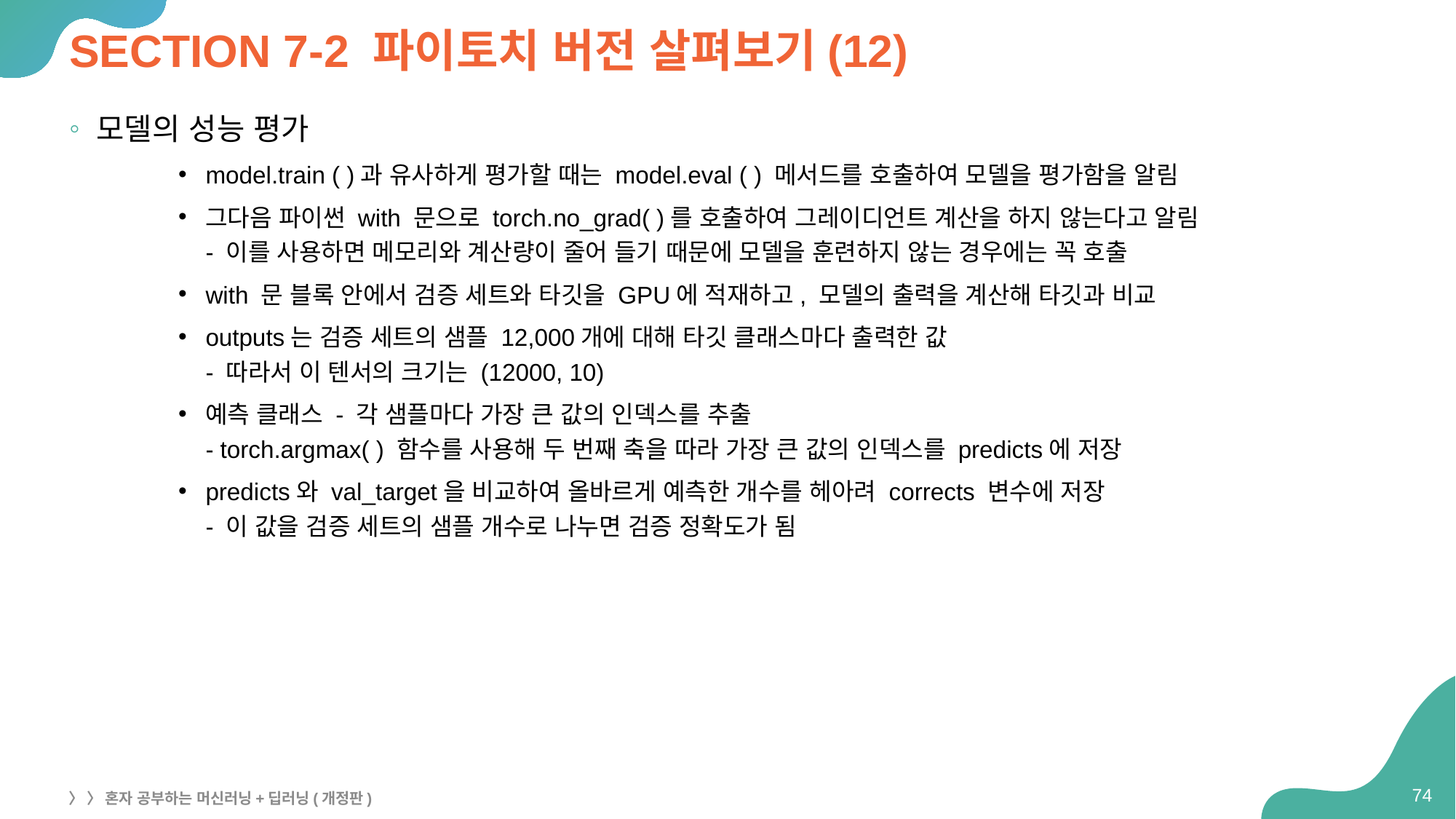

# SECTION 7-2 파이토치 버전 살펴보기(12)
모델의 성능 평가
model.train ( )과 유사하게 평가할 때는 model.eval ( ) 메서드를 호출하여 모델을 평가함을 알림
그다음 파이썬 with 문으로 torch.no_grad( )를 호출하여 그레이디언트 계산을 하지 않는다고 알림
- 이를 사용하면 메모리와 계산량이 줄어 들기 때문에 모델을 훈련하지 않는 경우에는 꼭 호출
with 문 블록 안에서 검증 세트와 타깃을 GPU에 적재하고, 모델의 출력을 계산해 타깃과 비교
outputs는 검증 세트의 샘플 12,000개에 대해 타깃 클래스마다 출력한 값
- 따라서 이 텐서의 크기는 (12000, 10)
예측 클래스 - 각 샘플마다 가장 큰 값의 인덱스를 추출
- torch.argmax( ) 함수를 사용해 두 번째 축을 따라 가장 큰 값의 인덱스를 predicts에 저장
predicts와 val_target을 비교하여 올바르게 예측한 개수를 헤아려 corrects 변수에 저장
- 이 값을 검증 세트의 샘플 개수로 나누면 검증 정확도가 됨
74
〉 〉 혼자 공부하는 머신러닝+딥러닝(개정판)